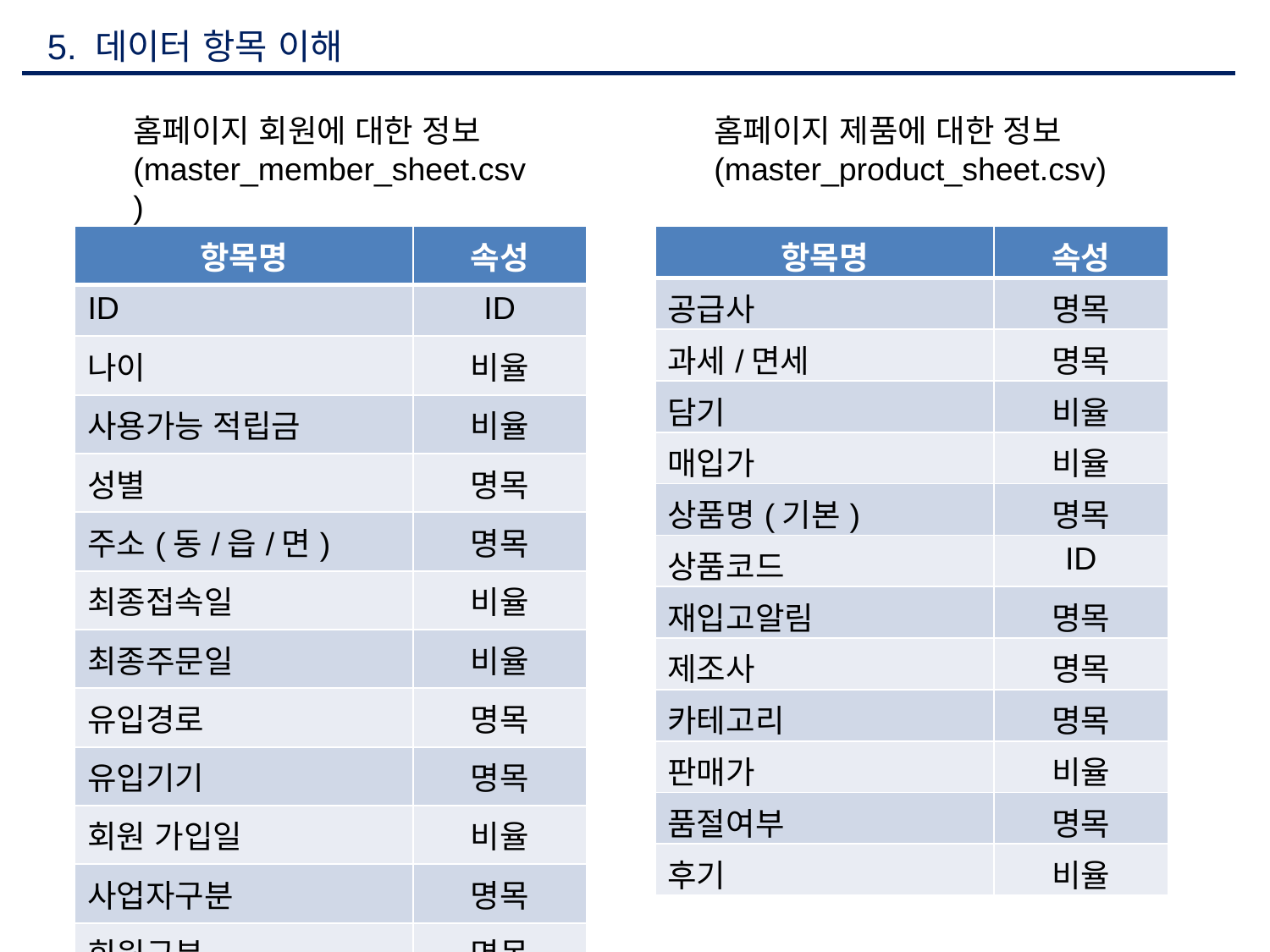

5. 데이터 항목 이해
홈페이지 회원에 대한 정보
(master_member_sheet.csv)
홈페이지 제품에 대한 정보
(master_product_sheet.csv)
| 항목명 | 속성 |
| --- | --- |
| ID | ID |
| 나이 | 비율 |
| 사용가능 적립금 | 비율 |
| 성별 | 명목 |
| 주소(동/읍/면) | 명목 |
| 최종접속일 | 비율 |
| 최종주문일 | 비율 |
| 유입경로 | 명목 |
| 유입기기 | 명목 |
| 회원 가입일 | 비율 |
| 사업자구분 | 명목 |
| 회원구분 | 명목 |
| 항목명 | 속성 |
| --- | --- |
| 공급사 | 명목 |
| 과세/면세 | 명목 |
| 담기 | 비율 |
| 매입가 | 비율 |
| 상품명(기본) | 명목 |
| 상품코드 | ID |
| 재입고알림 | 명목 |
| 제조사 | 명목 |
| 카테고리 | 명목 |
| 판매가 | 비율 |
| 품절여부 | 명목 |
| 후기 | 비율 |